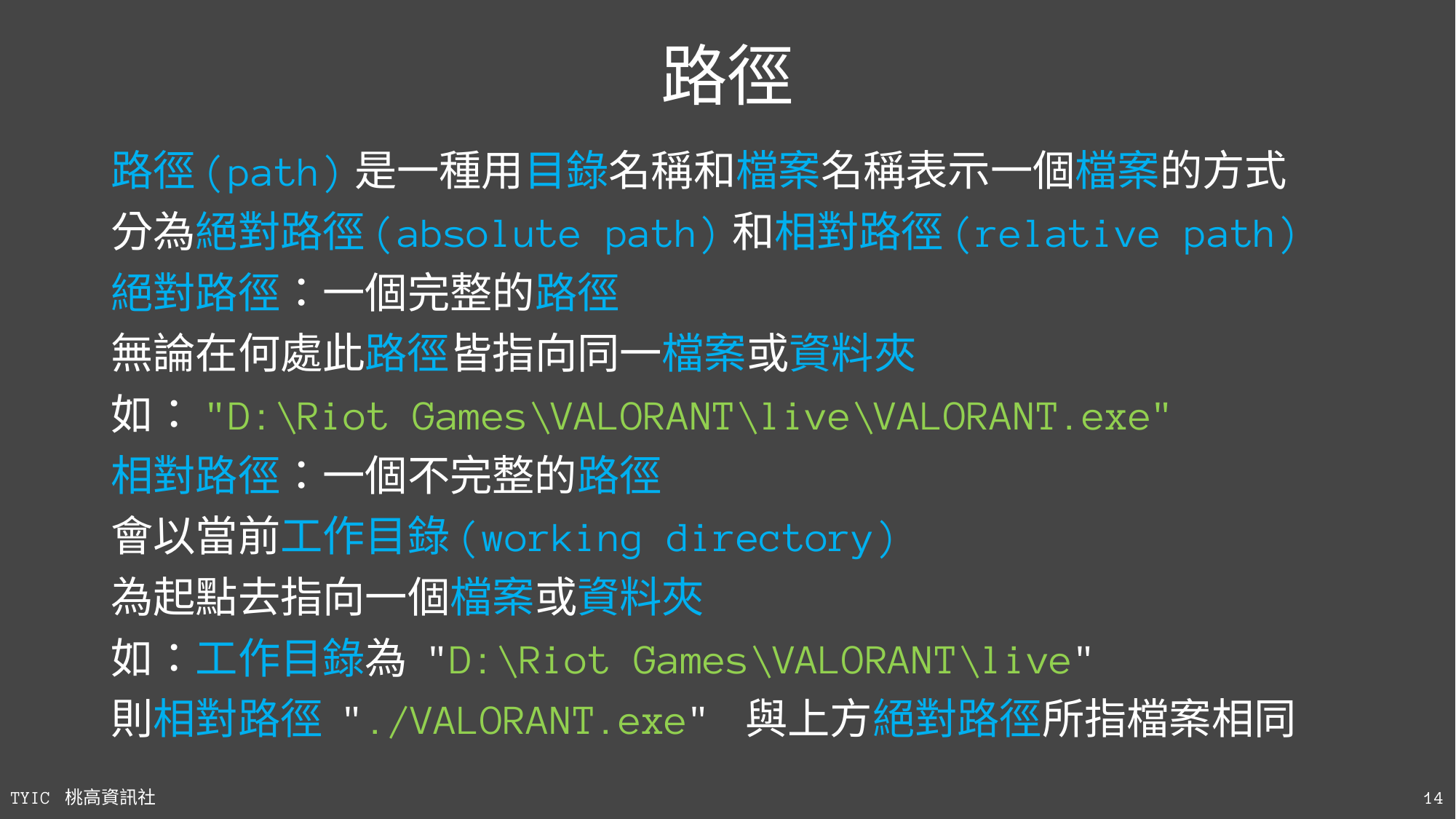

# 路徑
路徑(path)是一種用目錄名稱和檔案名稱表示一個檔案的方式
分為絕對路徑(absolute path)和相對路徑(relative path)
絕對路徑：一個完整的路徑
無論在何處此路徑皆指向同一檔案或資料夾
如："D:\Riot Games\VALORANT\live\VALORANT.exe"
相對路徑：一個不完整的路徑
會以當前工作目錄(working directory)
為起點去指向一個檔案或資料夾
如：工作目錄為 "D:\Riot Games\VALORANT\live"
則相對路徑 "./VALORANT.exe" 與上方絕對路徑所指檔案相同